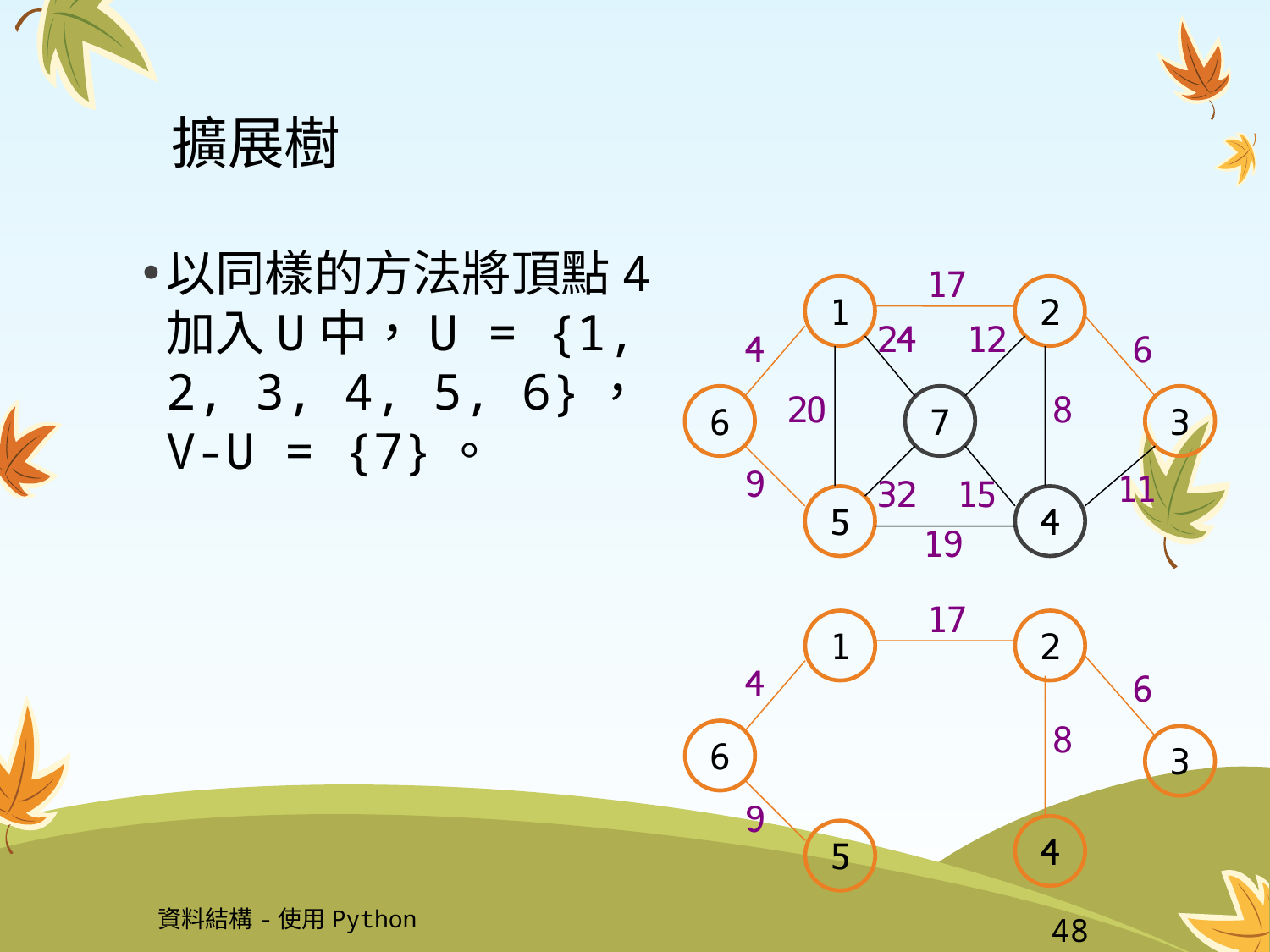

# 擴展樹
以同樣的方法將頂點4加入U中，U = {1, 2, 3, 4, 5, 6}，V-U = {7}。
17
1
2

24
12

4
6

20
8
6
7
3

9
11
32
15
5
4
19

17
1
2

4

6

8
6
3

9
4
5
資料結構-使用Python
48